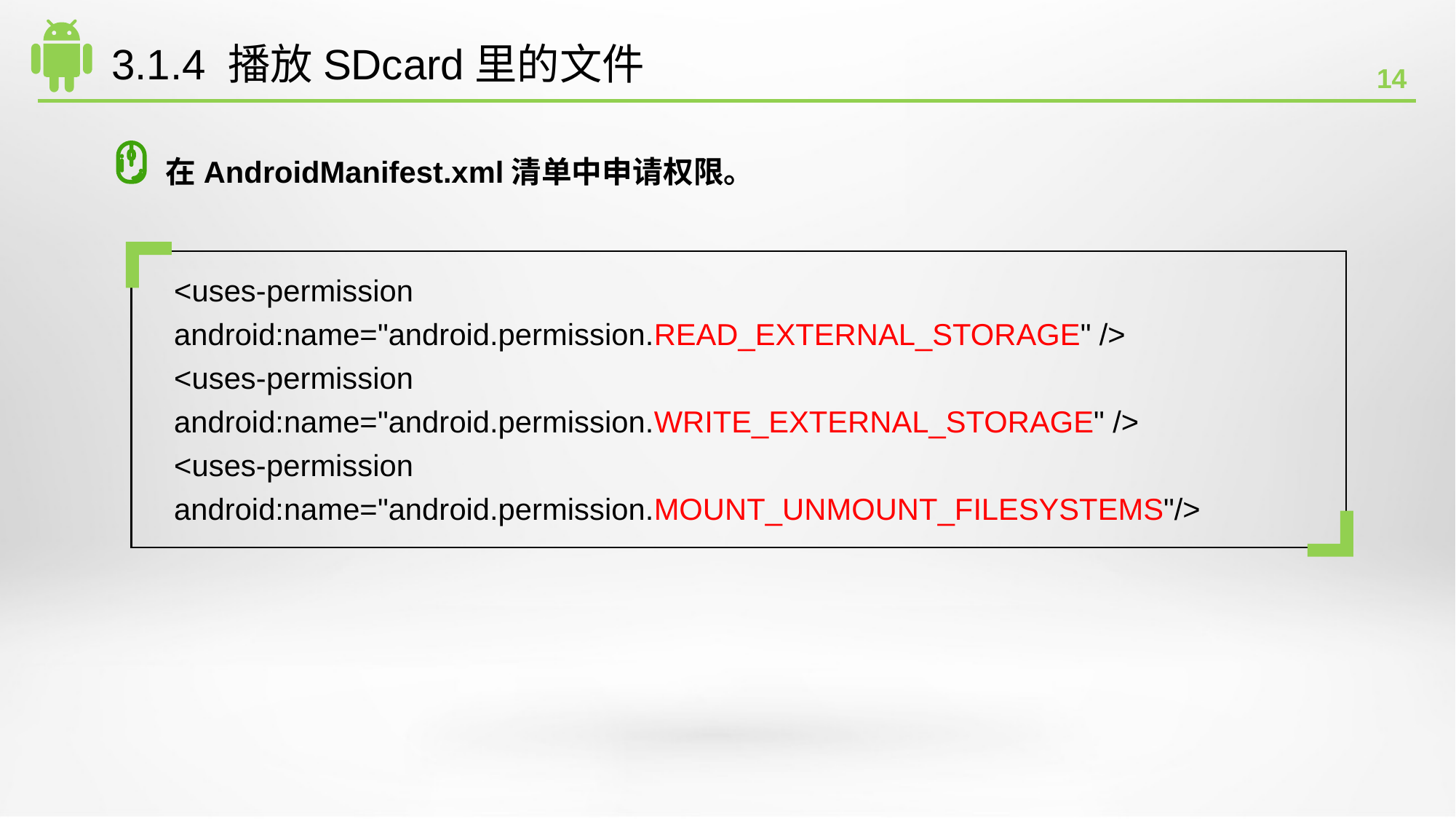

# 3.1.4 播放SDcard里的文件
在AndroidManifest.xml清单中申请权限。

<uses-permission android:name="android.permission.READ_EXTERNAL_STORAGE" />
<uses-permission android:name="android.permission.WRITE_EXTERNAL_STORAGE" />
<uses-permission android:name="android.permission.MOUNT_UNMOUNT_FILESYSTEMS"/>